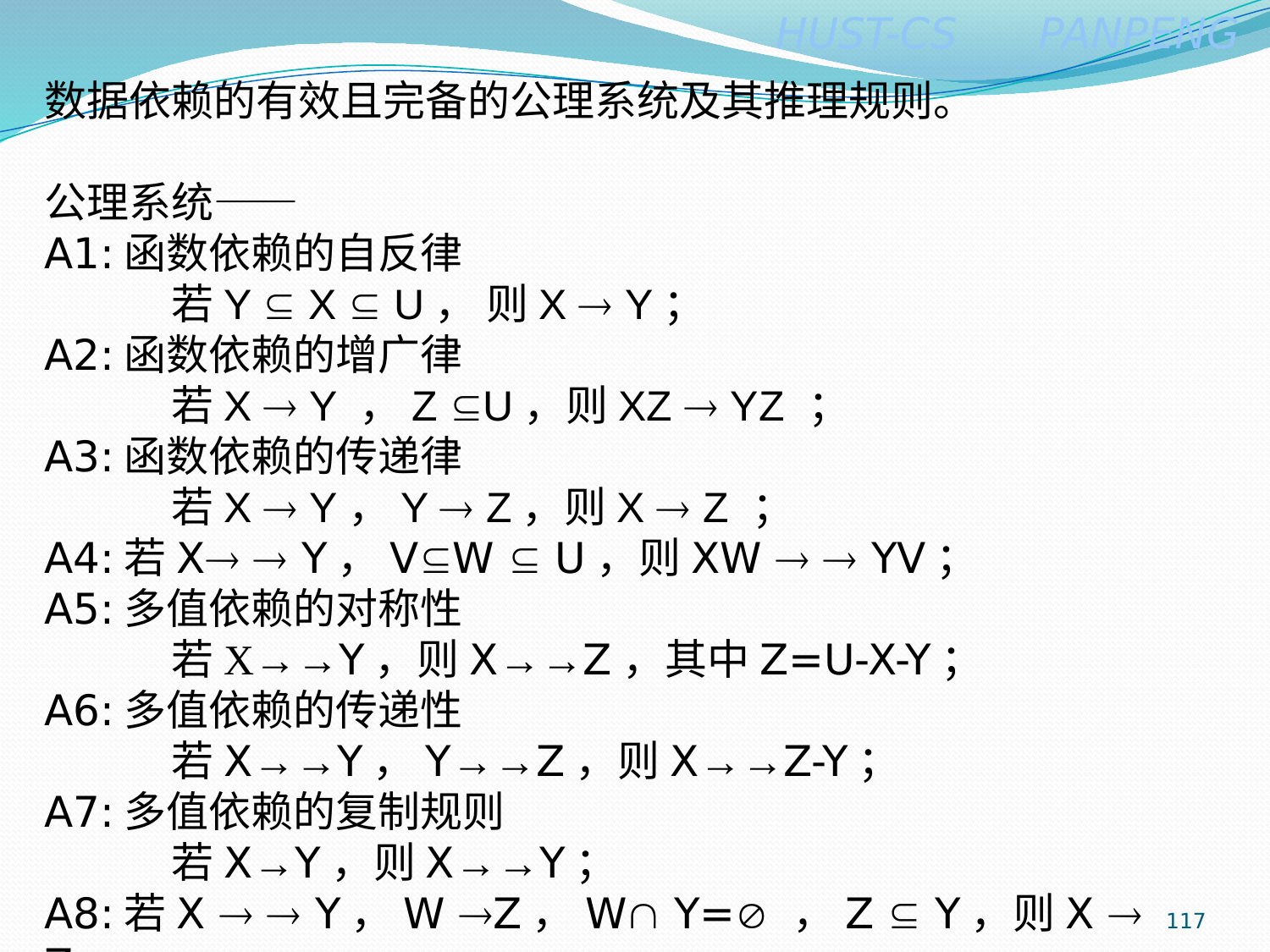

数据依赖的有效且完备的公理系统及其推理规则。

公理系统——
A1:函数依赖的自反律
	若Y ⊆ X ⊆ U， 则X → Y；
A2:函数依赖的增广律
	若X → Y ，Z ⊆U，则XZ → YZ ；
A3:函数依赖的传递律
	若X → Y，Y → Z，则X → Z ；
A4:若X→ → Y，V⊆W ⊆ U，则XW → → YV；
A5:多值依赖的对称性
	若X→→Y，则X→→Z，其中Z=U-X-Y；
A6:多值依赖的传递性
	若X→→Y，Y→→Z，则X→→Z-Y；
A7:多值依赖的复制规则
	若X→Y，则X→→Y；
A8:若X → → Y，W →Z，W∩ Y=∅ ，Z ⊆ Y，则X → Z；
117